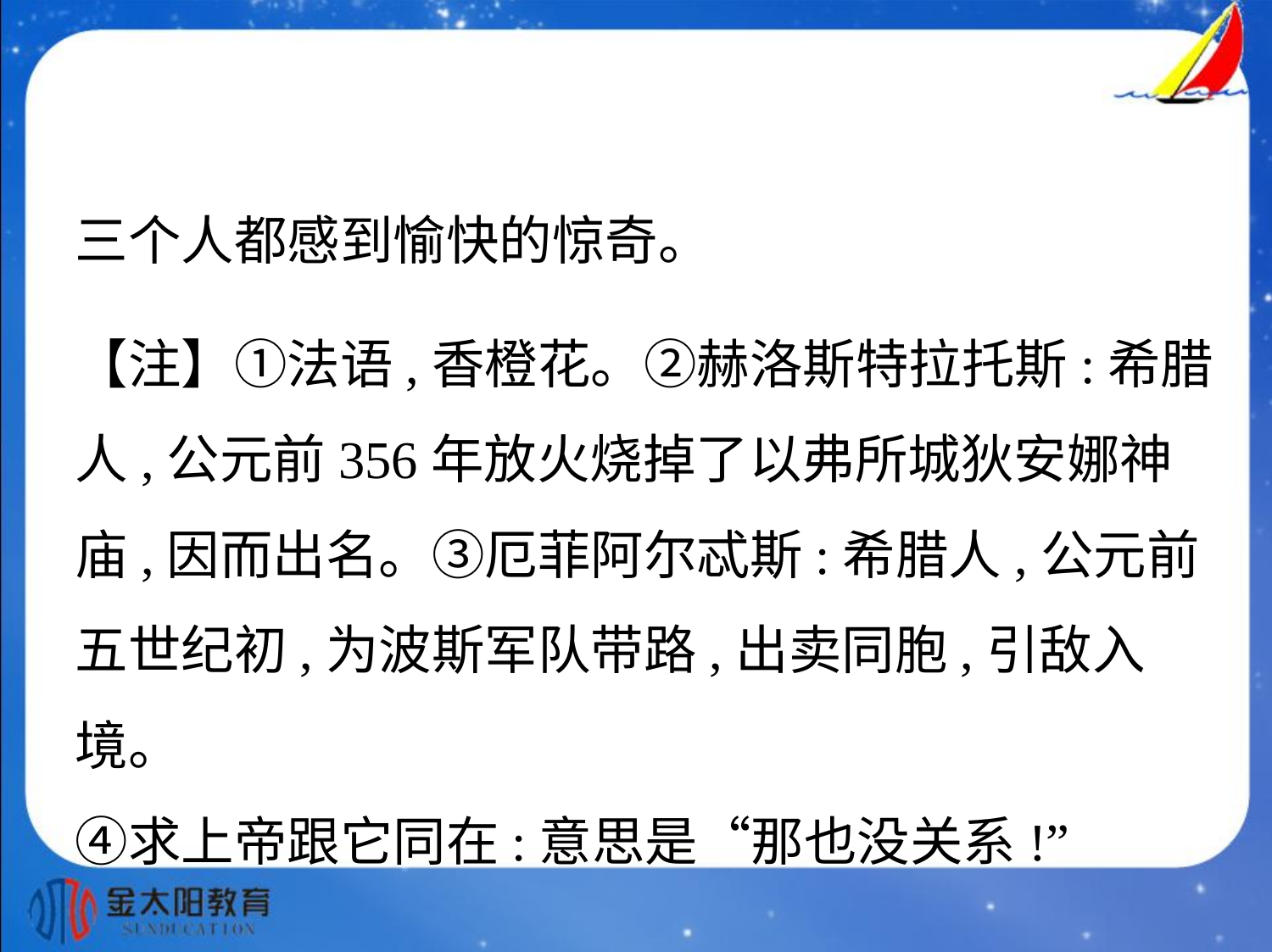

三个人都感到愉快的惊奇。
【注】①法语,香橙花。②赫洛斯特拉托斯:希腊
人,公元前356年放火烧掉了以弗所城狄安娜神
庙,因而出名。③厄菲阿尔忒斯:希腊人,公元前
五世纪初,为波斯军队带路,出卖同胞,引敌入境。
④求上帝跟它同在:意思是“那也没关系!”